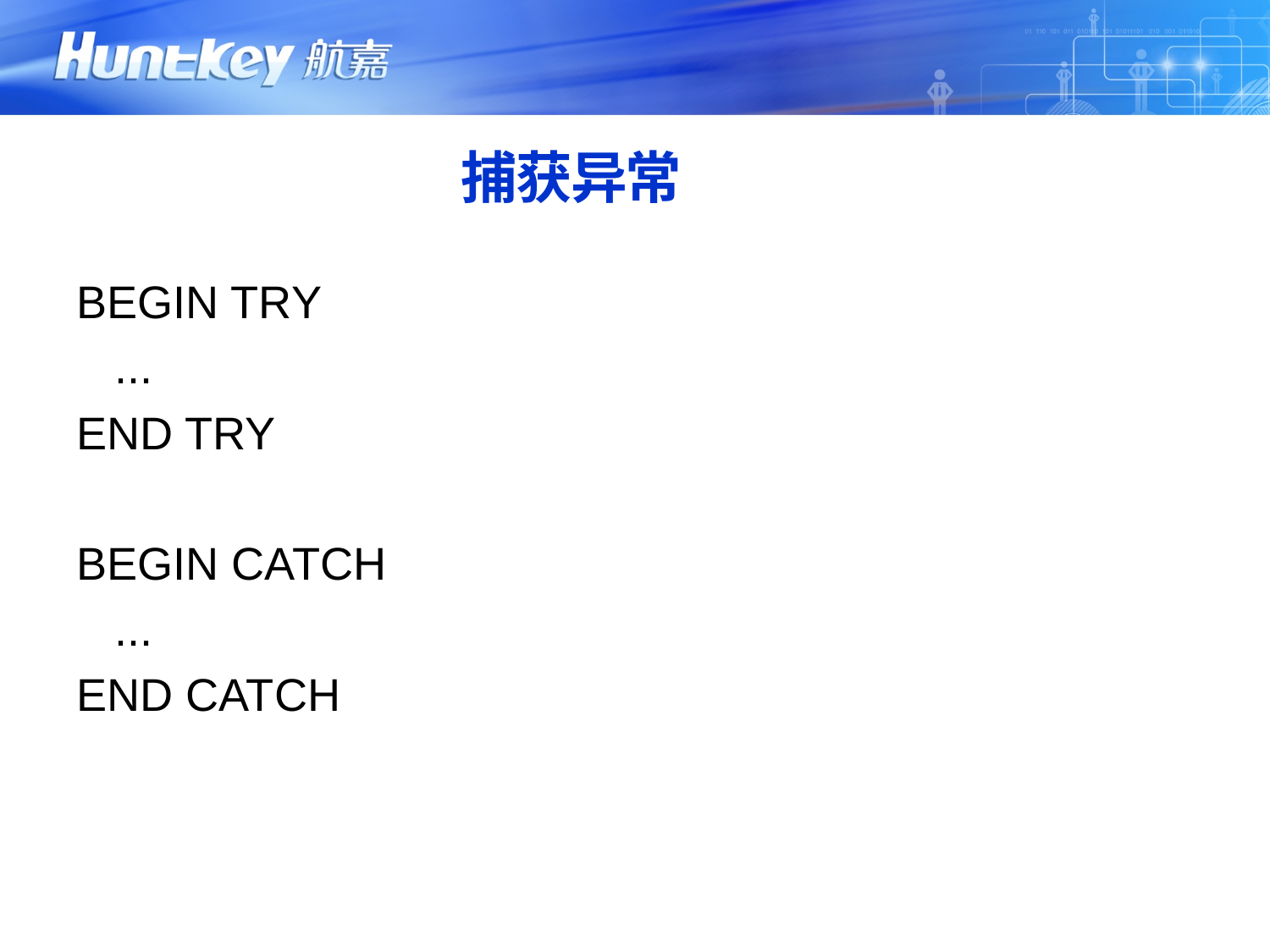

# 捕获异常
BEGIN TRY
	...
END TRY

BEGIN CATCH
	...
END CATCH